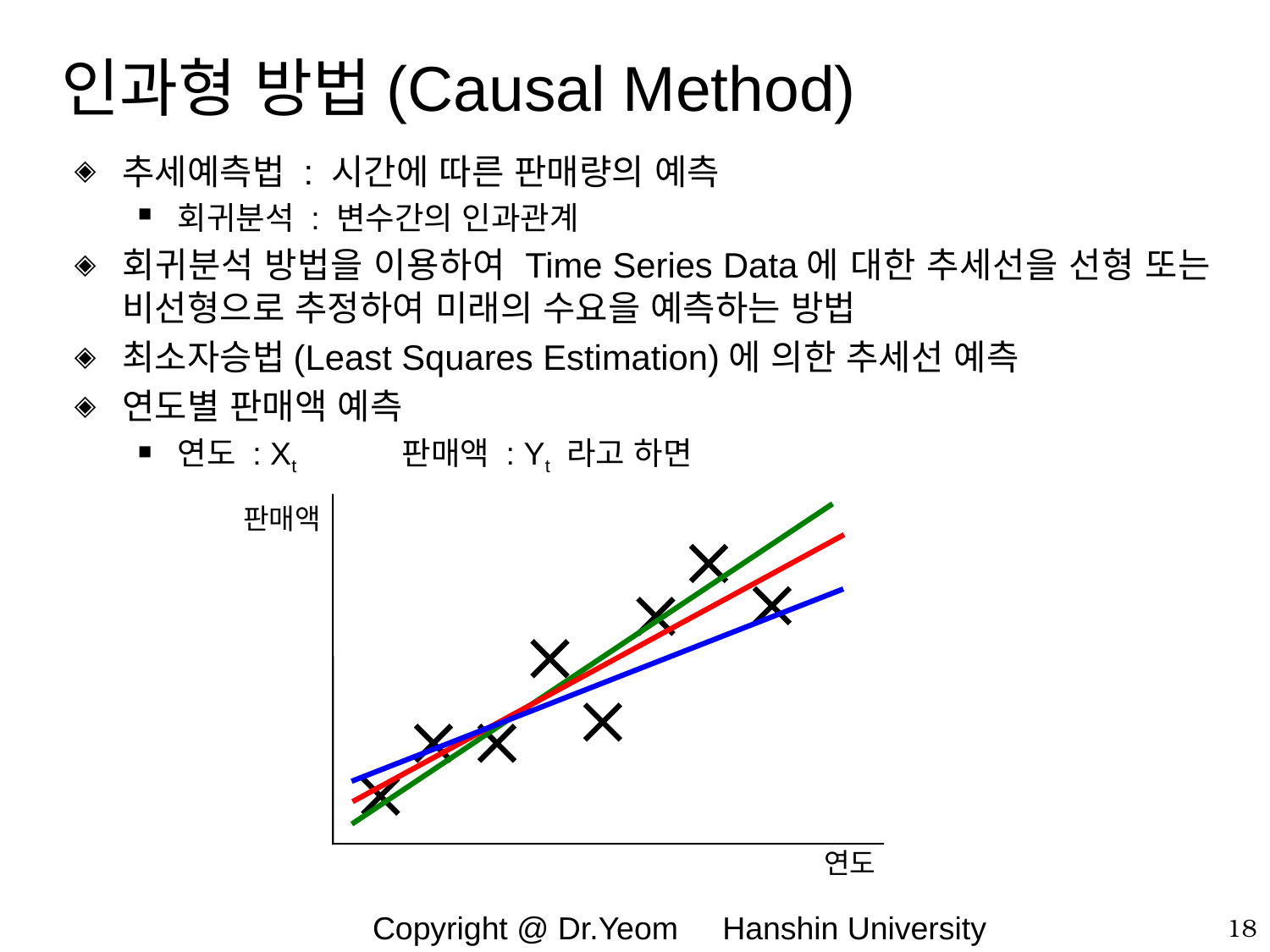

# 인과형 방법(Causal Method)
추세예측법 : 시간에 따른 판매량의 예측
회귀분석 : 변수간의 인과관계
회귀분석 방법을 이용하여 Time Series Data에 대한 추세선을 선형 또는 비선형으로 추정하여 미래의 수요을 예측하는 방법
최소자승법(Least Squares Estimation)에 의한 추세선 예측
연도별 판매액 예측
연도 : Xt           판매액 : Yt 라고 하면
판매액

연도

18